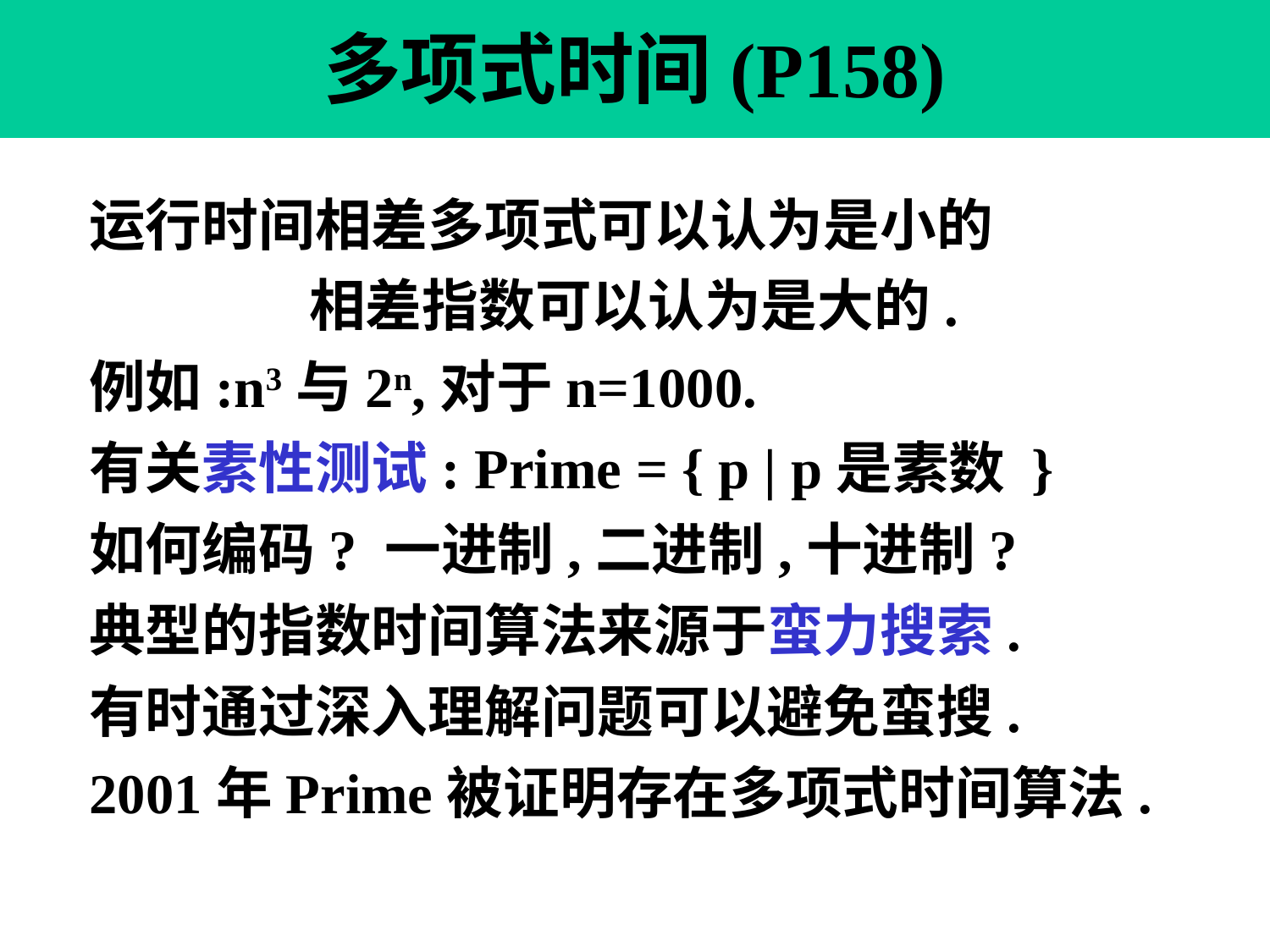

# 多项式时间(P158)
运行时间相差多项式可以认为是小的
                相差指数可以认为是大的.
例如:n3与2n,对于n=1000.
有关素性测试: Prime = { p | p是素数 }
如何编码? 一进制,二进制,十进制?
典型的指数时间算法来源于蛮力搜索.
有时通过深入理解问题可以避免蛮搜.
2001年Prime被证明存在多项式时间算法.